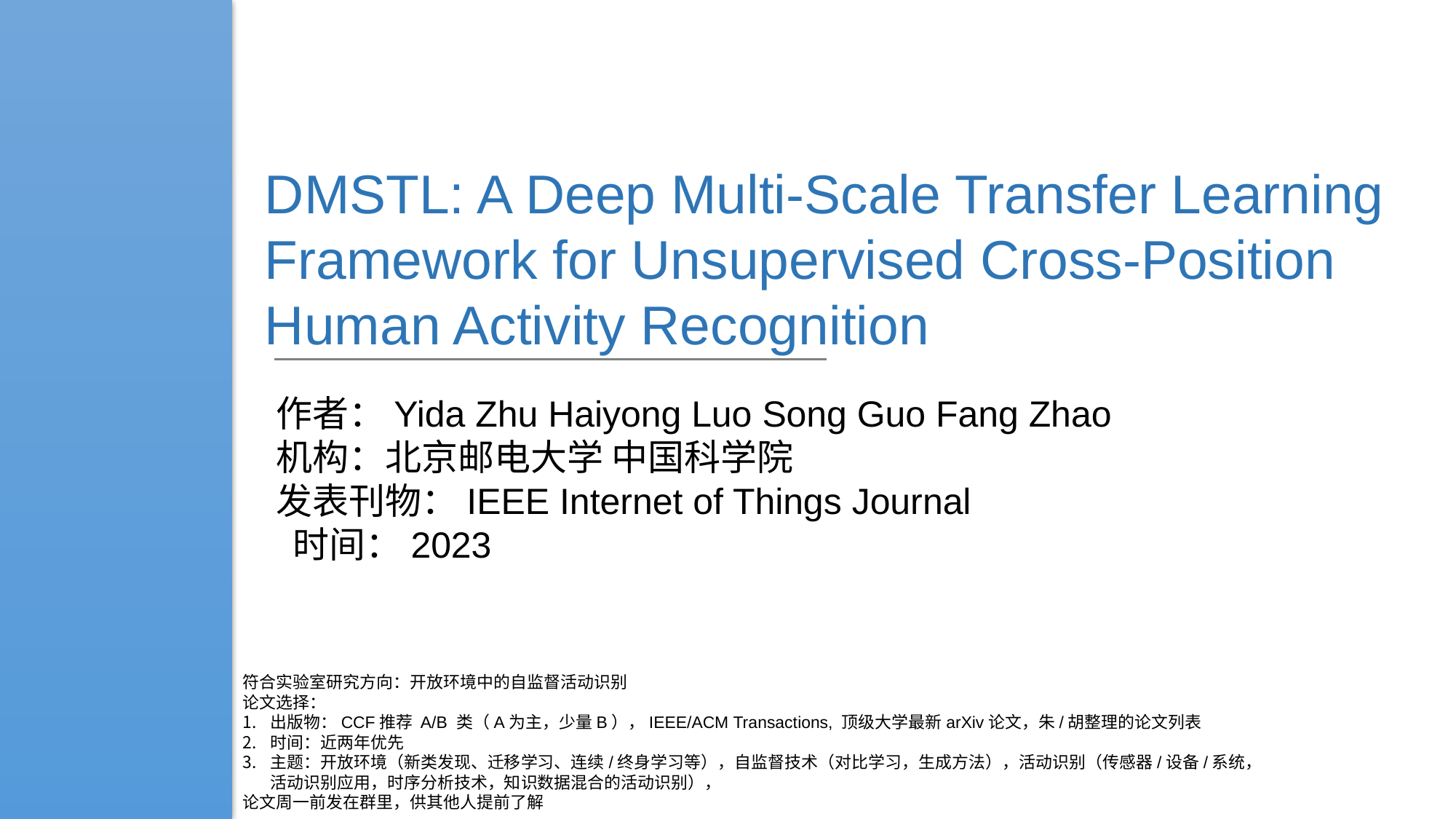

DMSTL: A Deep Multi-Scale Transfer Learning
Framework for Unsupervised Cross-Position
Human Activity Recognition
作者：Yida Zhu Haiyong Luo Song Guo Fang Zhao
机构：北京邮电大学 中国科学院
发表刊物：IEEE Internet of Things Journal
 时间：2023
符合实验室研究方向：开放环境中的自监督活动识别
论文选择：
出版物：CCF推荐 A/B 类（A为主，少量B），IEEE/ACM Transactions, 顶级大学最新arXiv论文，朱/胡整理的论文列表
时间：近两年优先
主题：开放环境（新类发现、迁移学习、连续/终身学习等），自监督技术（对比学习，生成方法），活动识别（传感器/设备/系统，活动识别应用，时序分析技术，知识数据混合的活动识别），
论文周一前发在群里，供其他人提前了解